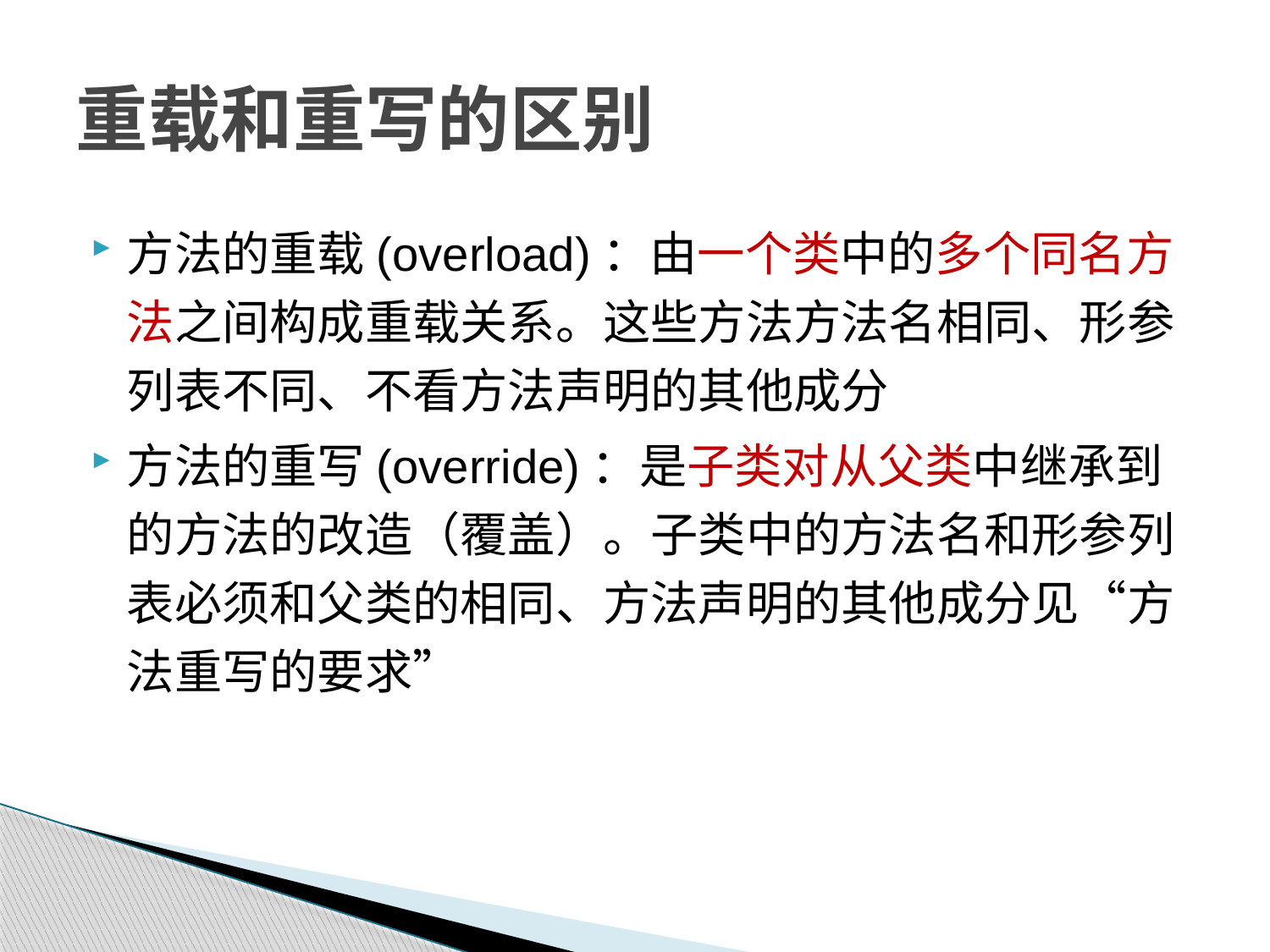

# 重载和重写的区别
方法的重载(overload)：由一个类中的多个同名方法之间构成重载关系。这些方法方法名相同、形参列表不同、不看方法声明的其他成分
方法的重写(override)：是子类对从父类中继承到的方法的改造（覆盖）。子类中的方法名和形参列表必须和父类的相同、方法声明的其他成分见“方法重写的要求”